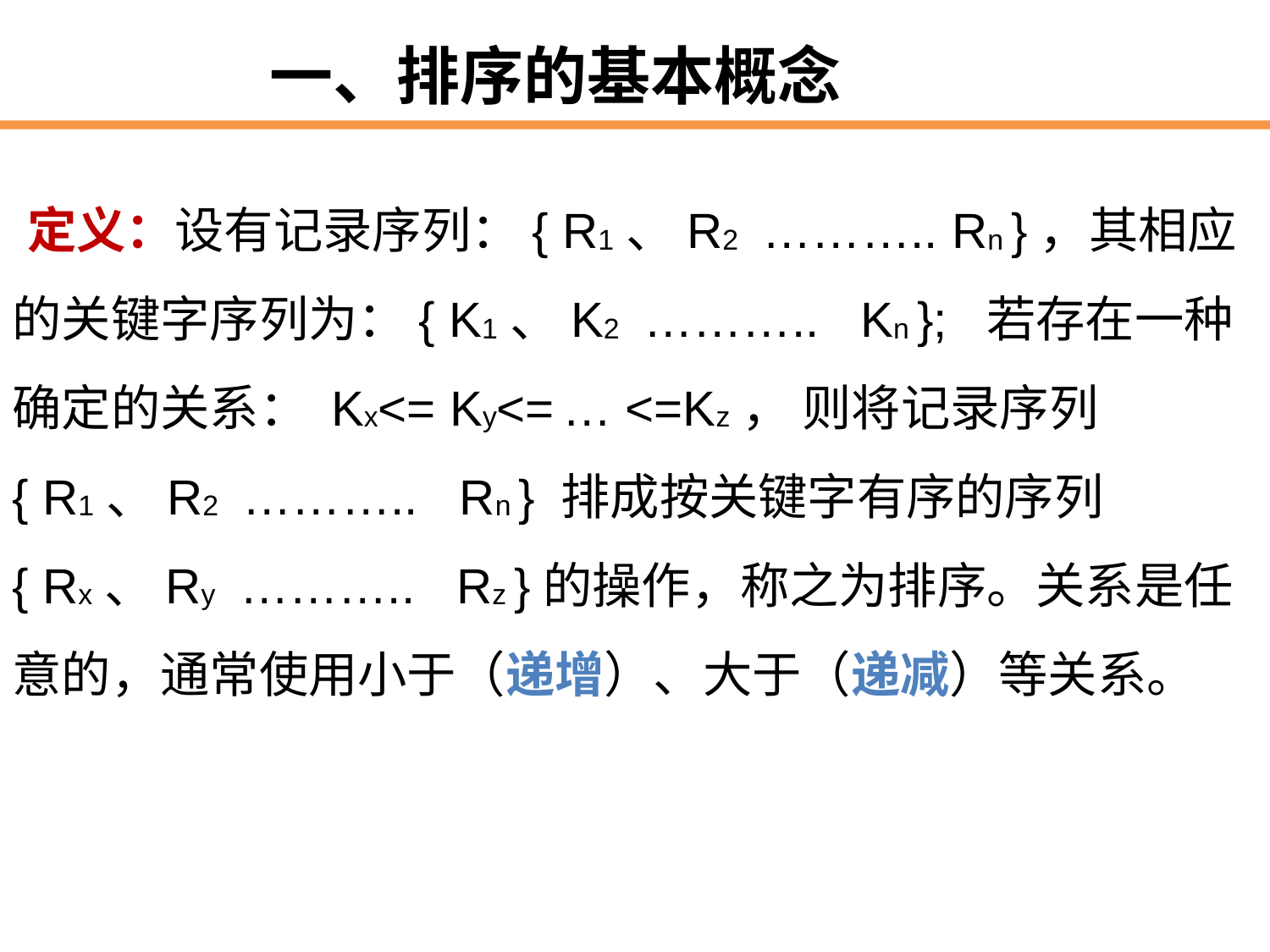

一、排序的基本概念

 定义：设有记录序列：{ R1、R2   ……….. Rn }，其相应的关键字序列为：{ K1、K2   ………..   Kn };  若存在一种确定的关系： Kx<= Ky<= … <=Kz， 则将记录序列 { R1、R2   ………..   Rn } 排成按关键字有序的序列 { Rx、Ry   ………..   Rz }的操作，称之为排序。关系是任意的，通常使用小于（递增）、大于（递减）等关系。